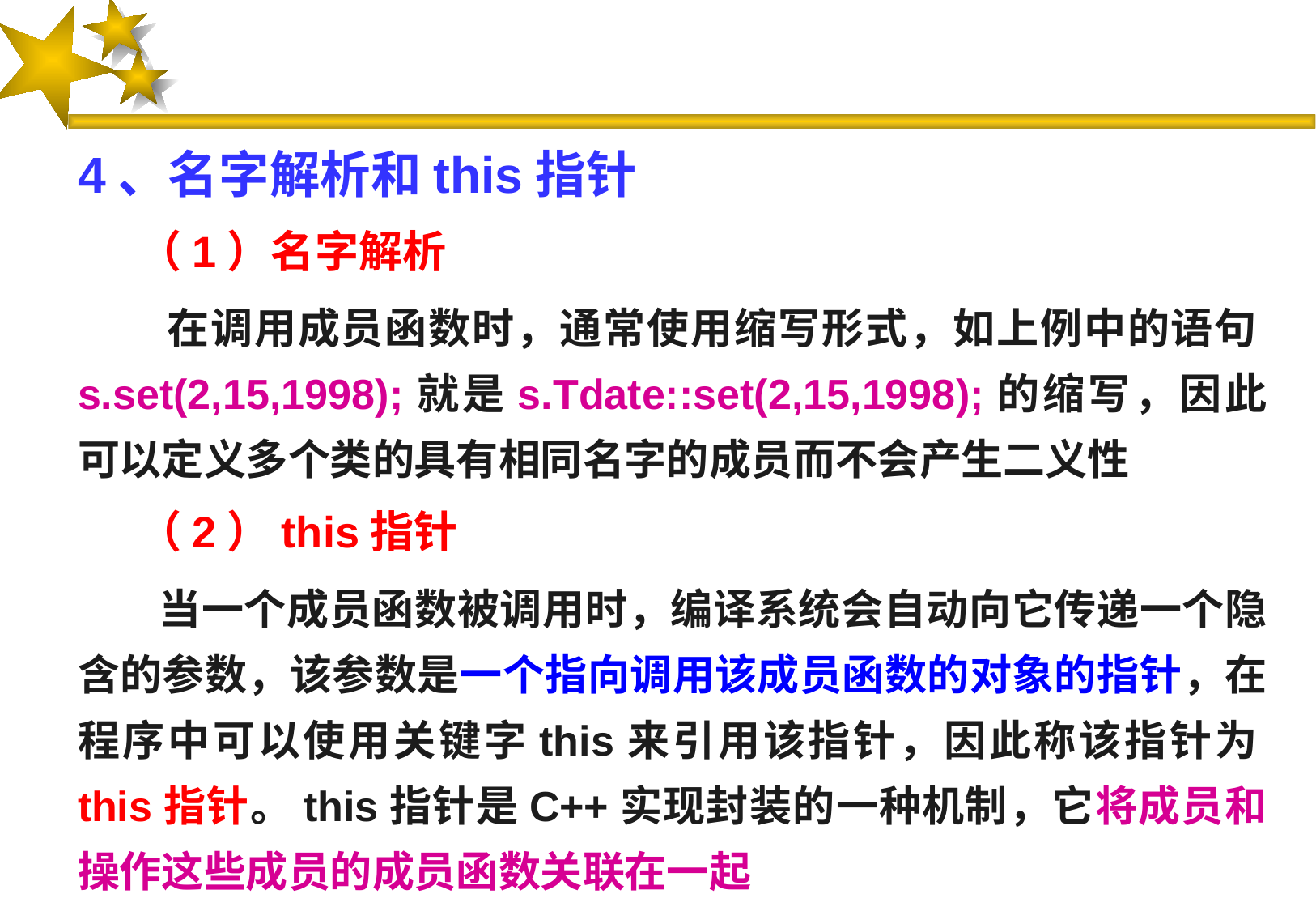

#
4、名字解析和this指针
     （1）名字解析
       在调用成员函数时，通常使用缩写形式，如上例中的语句s.set(2,15,1998);就是s.Tdate::set(2,15,1998);的缩写，因此可以定义多个类的具有相同名字的成员而不会产生二义性
     （2）this指针
       当一个成员函数被调用时，编译系统会自动向它传递一个隐含的参数，该参数是一个指向调用该成员函数的对象的指针，在程序中可以使用关键字this来引用该指针，因此称该指针为this指针。this指针是C++实现封装的一种机制，它将成员和操作这些成员的成员函数关联在一起